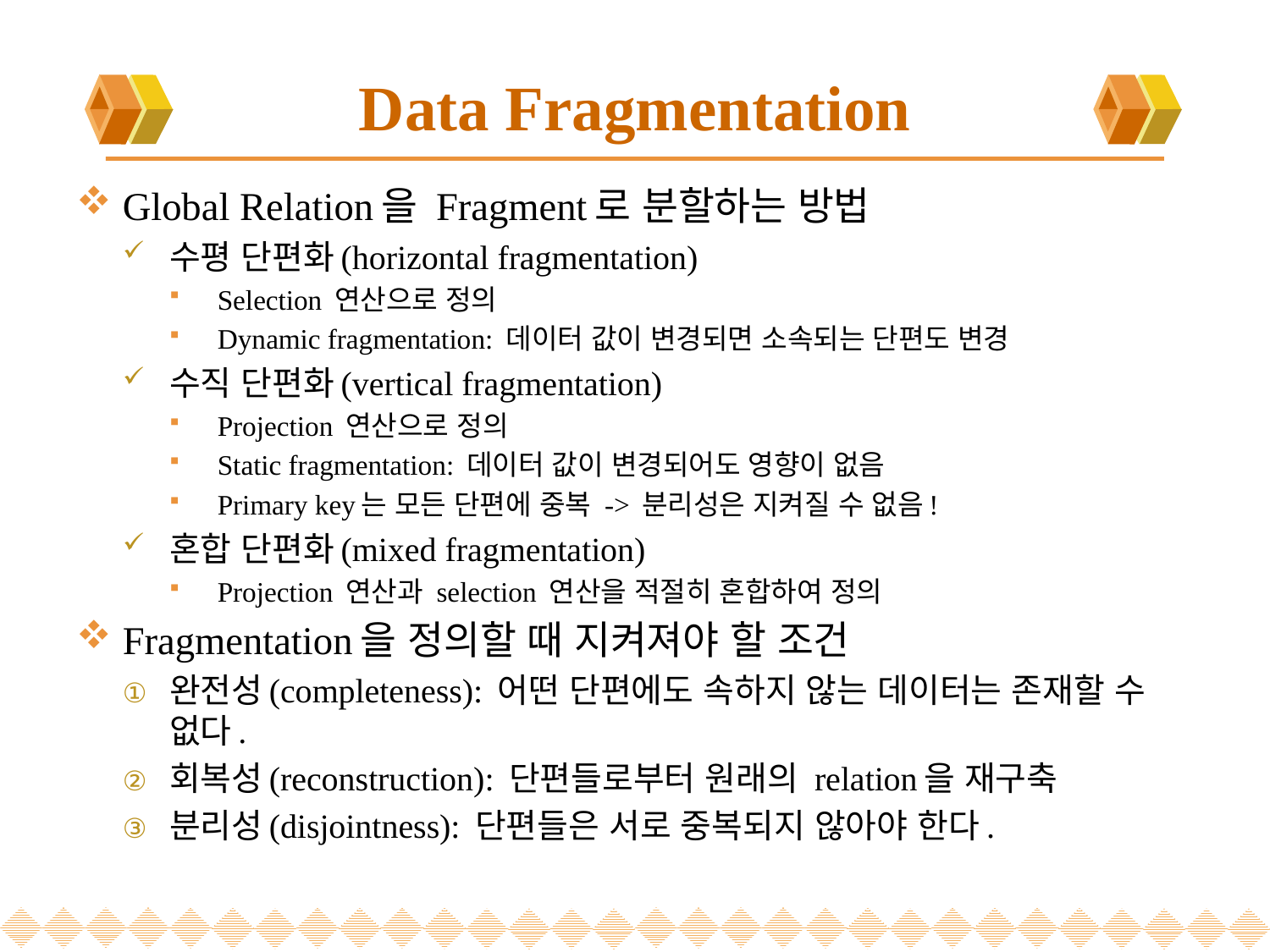

# Data Fragmentation
Global Relation을 Fragment로 분할하는 방법
수평 단편화(horizontal fragmentation)
Selection 연산으로 정의
Dynamic fragmentation: 데이터 값이 변경되면 소속되는 단편도 변경
수직 단편화(vertical fragmentation)
Projection 연산으로 정의
Static fragmentation: 데이터 값이 변경되어도 영향이 없음
Primary key는 모든 단편에 중복 -> 분리성은 지켜질 수 없음!
혼합 단편화(mixed fragmentation)
Projection 연산과 selection 연산을 적절히 혼합하여 정의
Fragmentation을 정의할 때 지켜져야 할 조건
완전성(completeness): 어떤 단편에도 속하지 않는 데이터는 존재할 수 없다.
회복성(reconstruction): 단편들로부터 원래의 relation을 재구축
분리성(disjointness): 단편들은 서로 중복되지 않아야 한다.